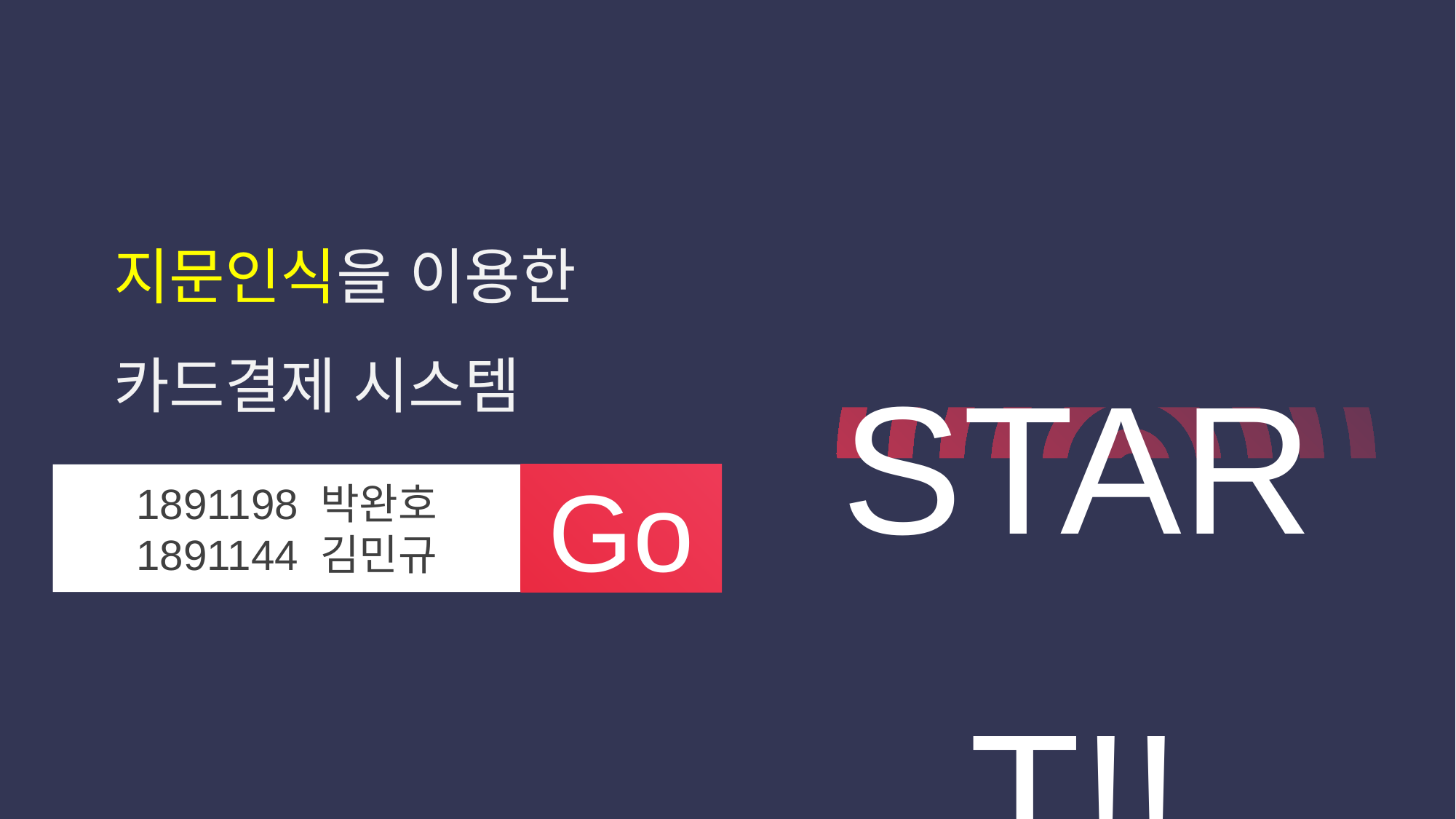

지문인식을 이용한 카드결제 시스템
START!!
Go
1891198 박완호
1891144 김민규